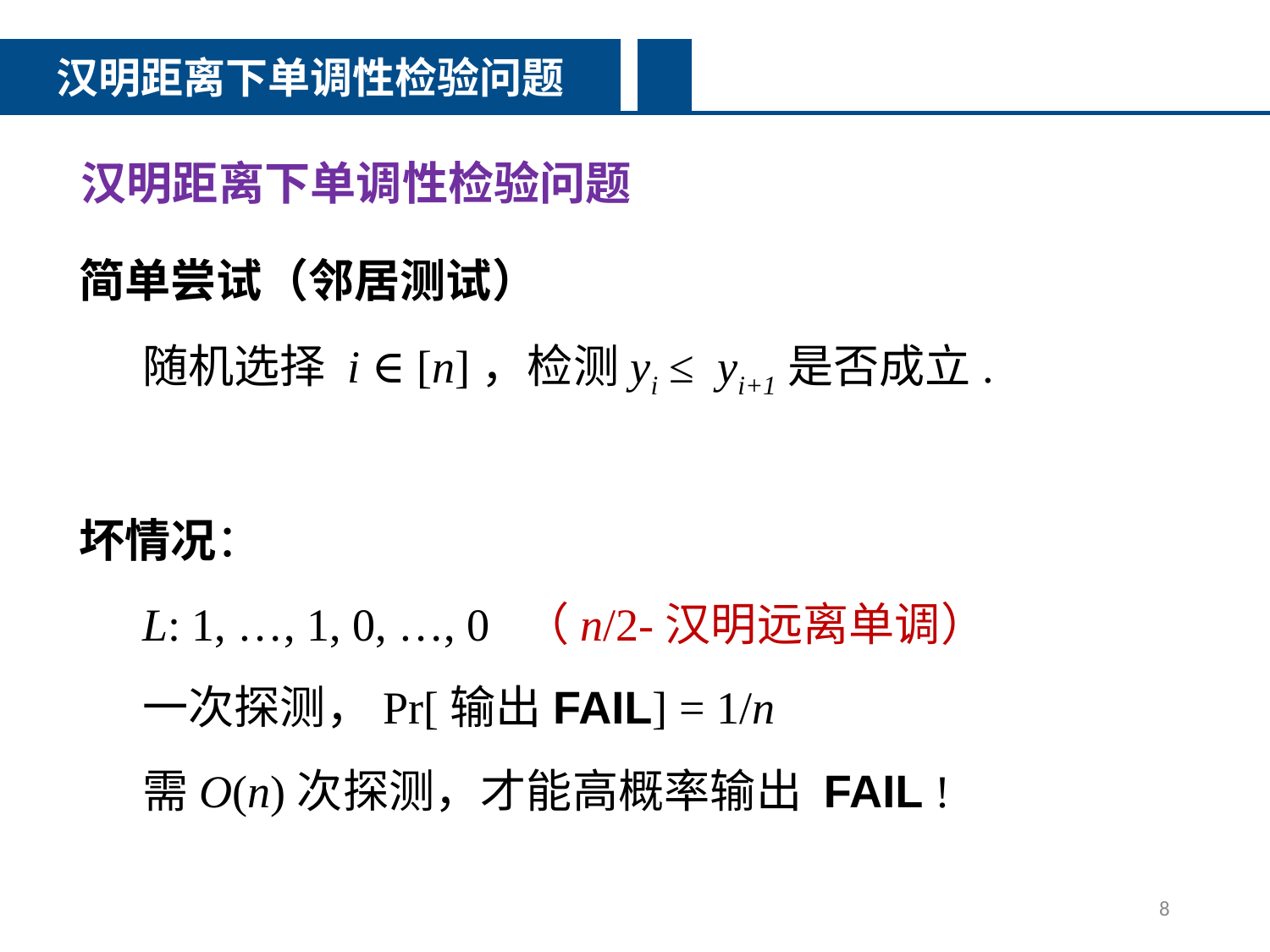

汉明距离下单调性检验问题

汉明距离下单调性检验问题
简单尝试（邻居测试）
	随机选择 i ∈ [n]，检测yi ≤  yi+1是否成立.

坏情况：
	L: 1, …, 1, 0, …, 0	（n/2-汉明远离单调）
	一次探测，Pr[输出FAIL] = 1/n
	需O(n)次探测，才能高概率输出 FAIL !
8